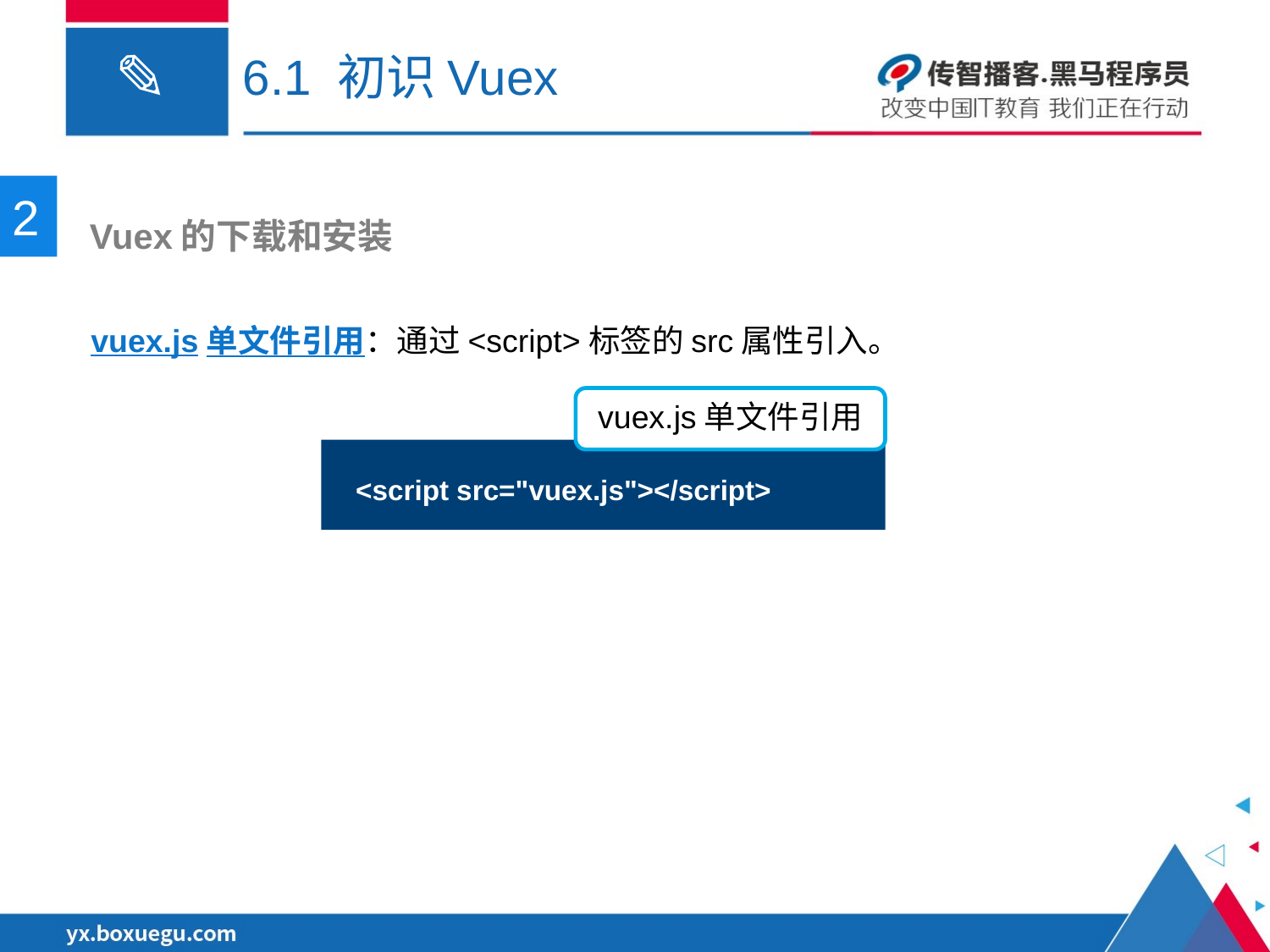

# 6.1 初识Vuex

2
  Vuex的下载和安装
vuex.js单文件引用：通过<script>标签的src属性引入。
vuex.js单文件引用

<script src="vuex.js"></script>